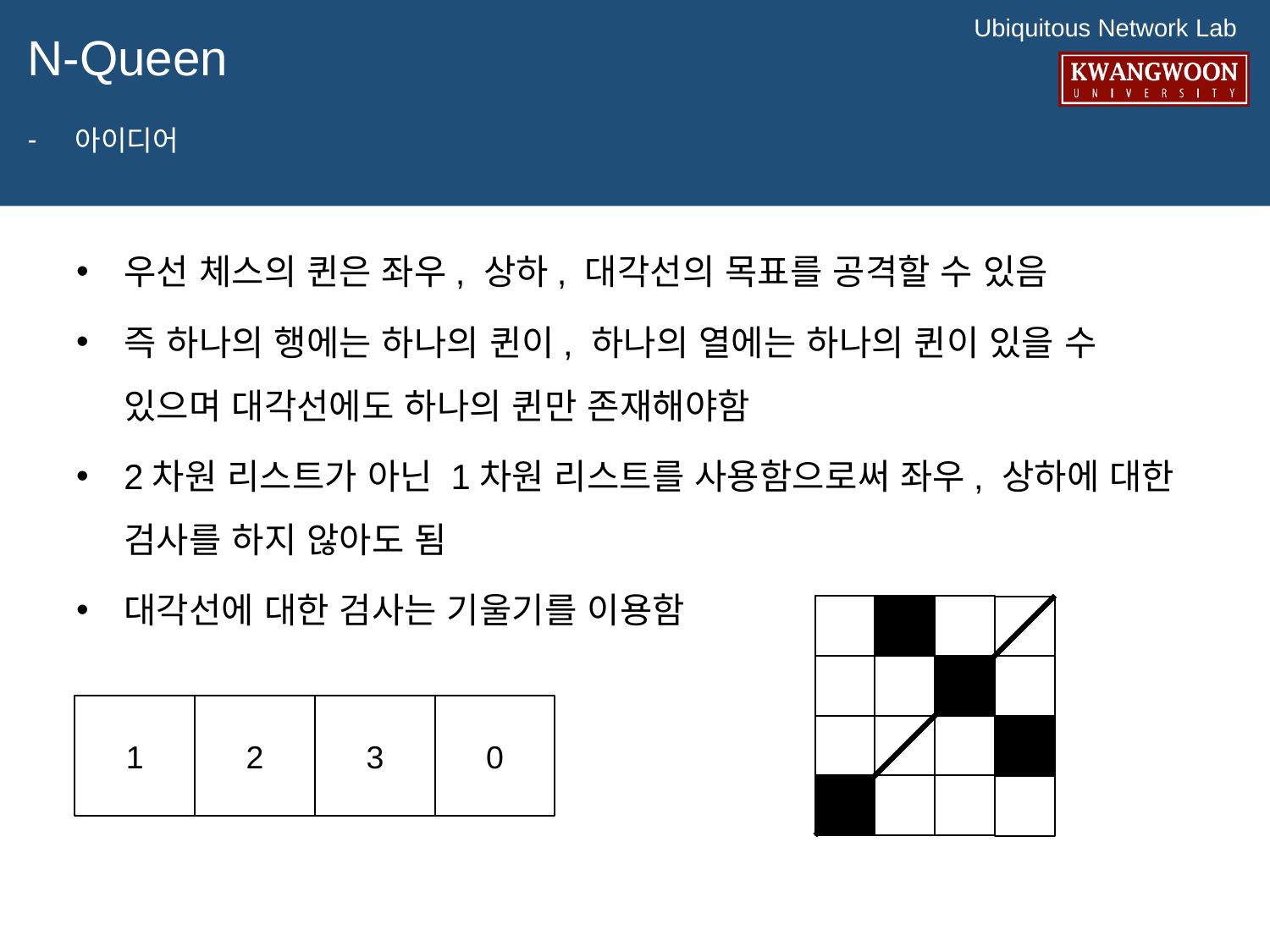

# N-Queen
아이디어
우선 체스의 퀸은 좌우, 상하, 대각선의 목표를 공격할 수 있음
즉 하나의 행에는 하나의 퀸이, 하나의 열에는 하나의 퀸이 있을 수 있으며 대각선에도 하나의 퀸만 존재해야함
2차원 리스트가 아닌 1차원 리스트를 사용함으로써 좌우, 상하에 대한 검사를 하지 않아도 됨
대각선에 대한 검사는 기울기를 이용함

1
2
3
0